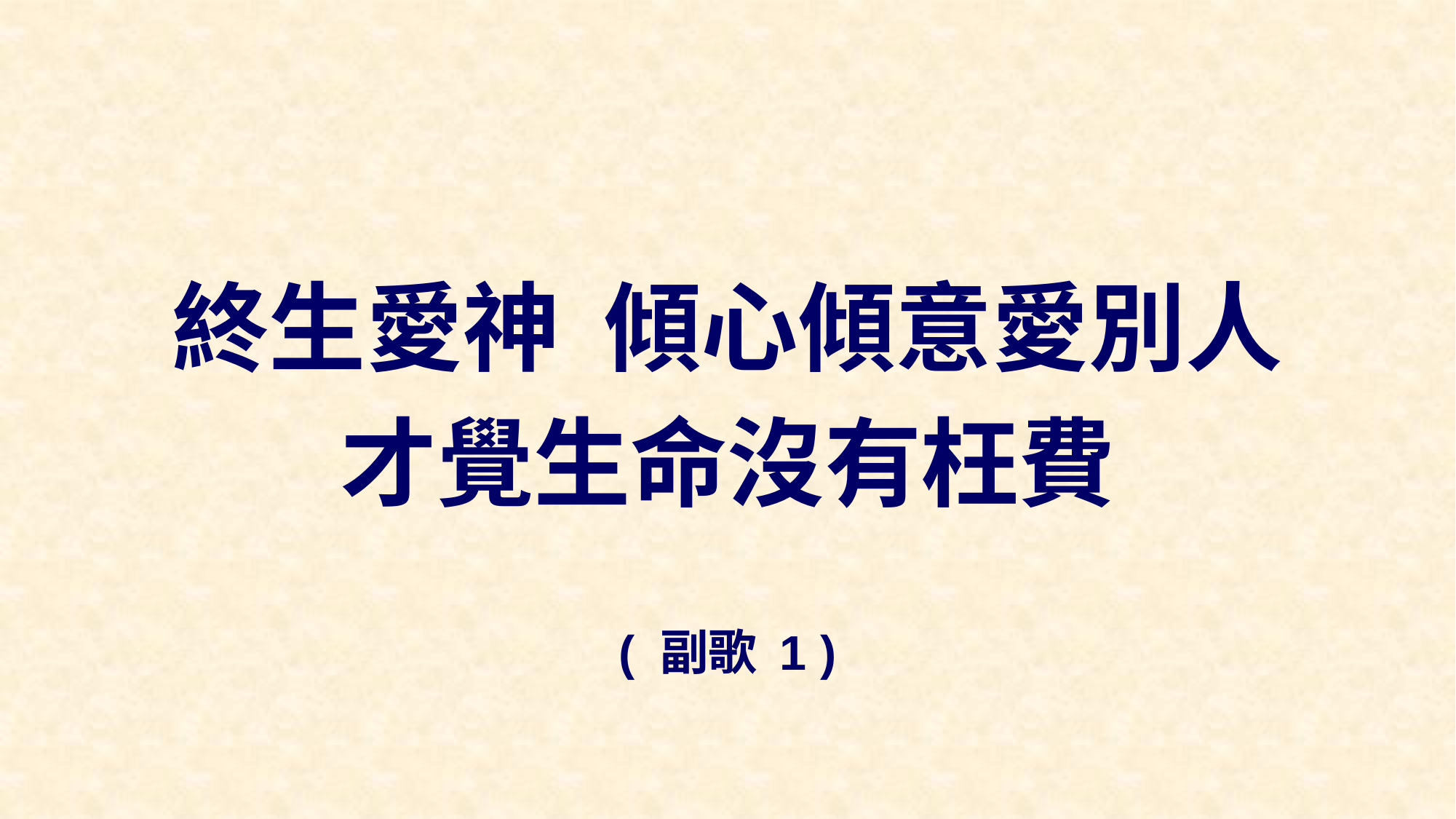

終生愛神  傾心傾意愛別人
才覺生命沒有枉費
( 副歌 1 )